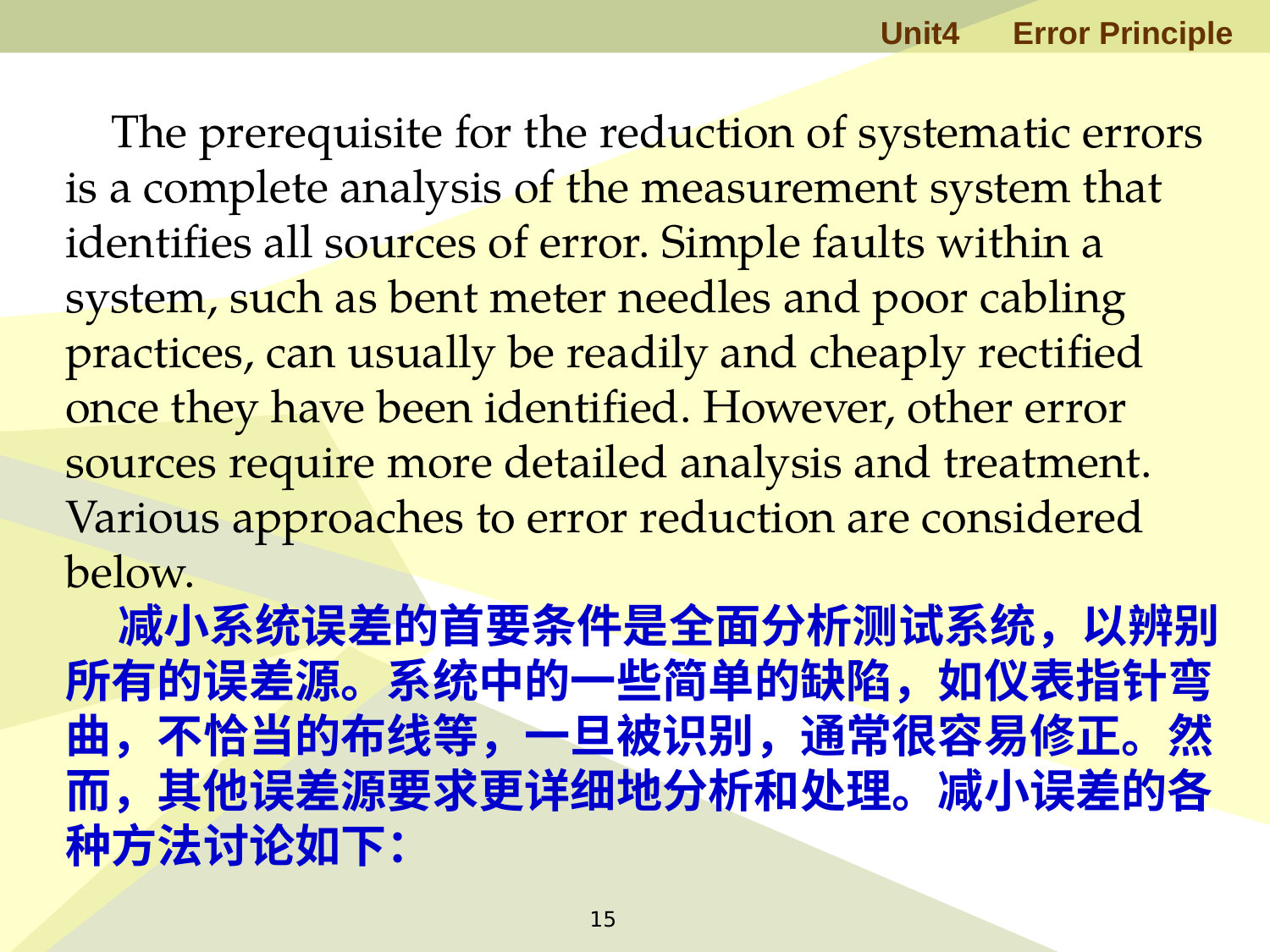

The prerequisite for the reduction of systematic errors is a complete analysis of the measurement system that identifies all sources of error. Simple faults within a system, such as bent meter needles and poor cabling practices, can usually be readily and cheaply rectified once they have been identified. However, other error sources require more detailed analysis and treatment. Various approaches to error reduction are considered below.
    减小系统误差的首要条件是全面分析测试系统，以辨别所有的误差源。系统中的一些简单的缺陷，如仪表指针弯曲，不恰当的布线等，一旦被识别，通常很容易修正。然而，其他误差源要求更详细地分析和处理。减小误差的各种方法讨论如下：
15